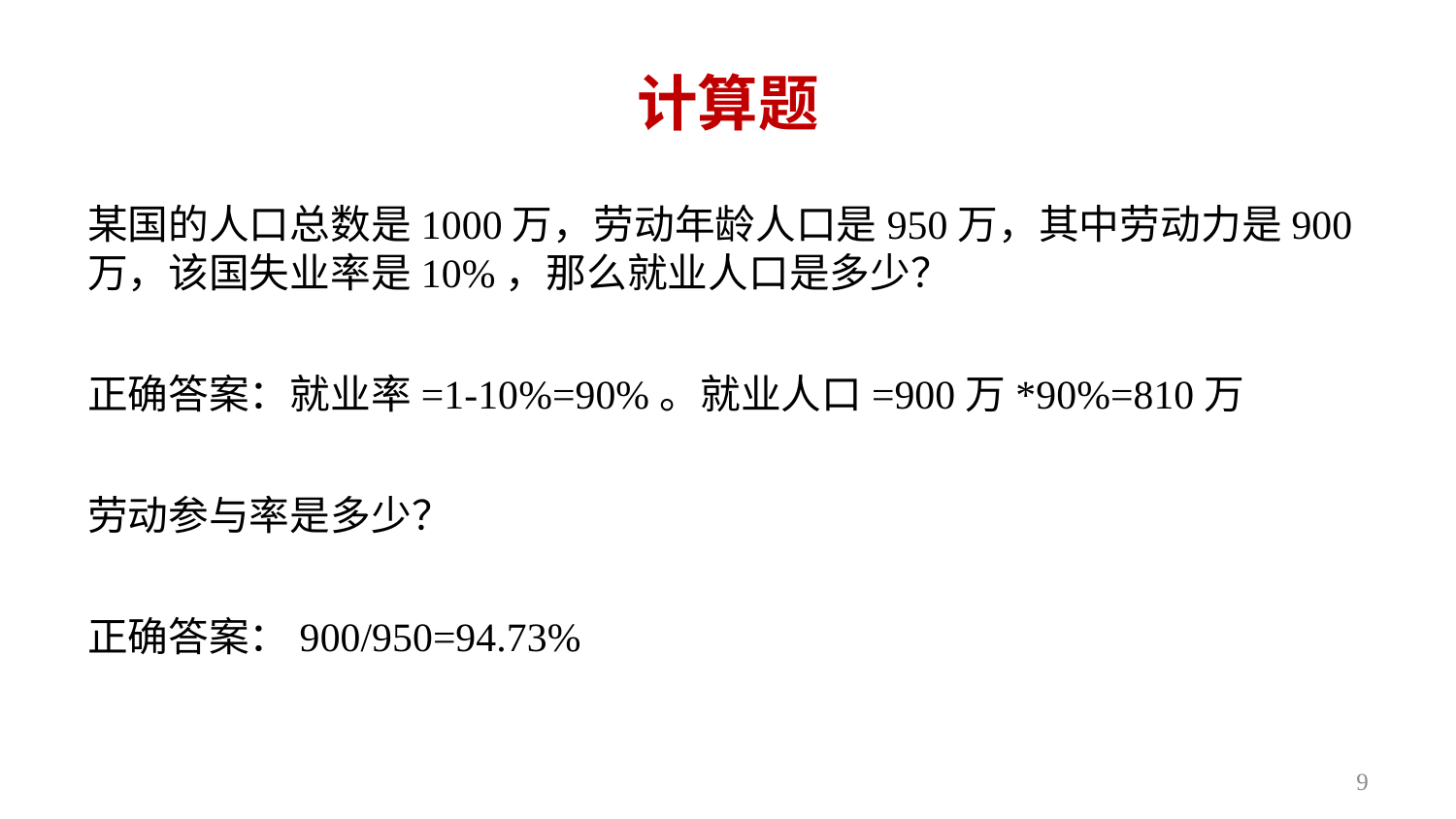

# 计算题
某国的人口总数是1000万，劳动年龄人口是950万，其中劳动力是900万，该国失业率是10%，那么就业人口是多少？

正确答案：就业率=1-10%=90%。就业人口=900万*90%=810万

劳动参与率是多少？

正确答案：900/950=94.73%
9